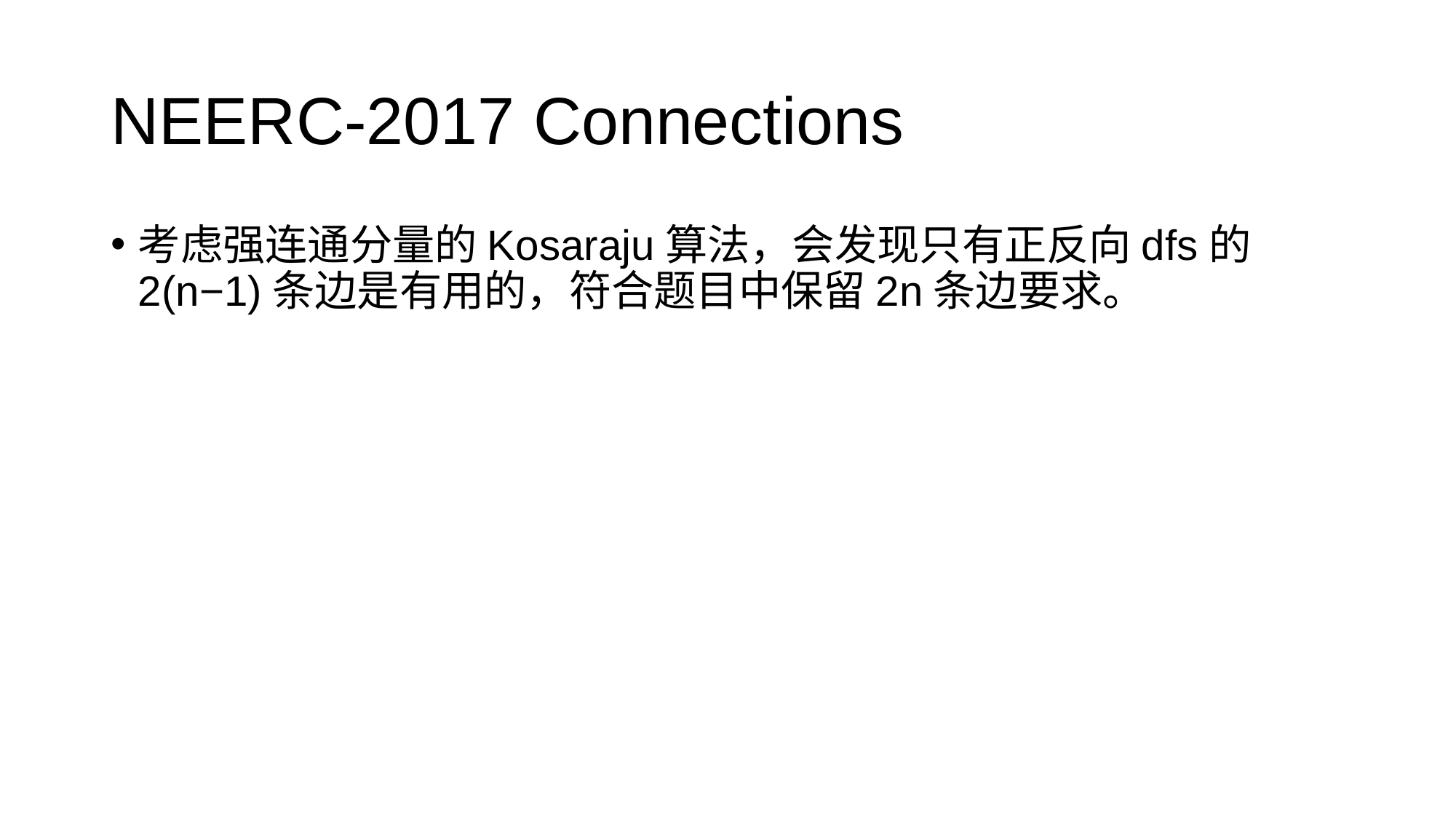

# NEERC-2017 Connections
考虑强连通分量的Kosaraju算法，会发现只有正反向dfs的2(n−1)条边是有用的，符合题目中保留2n条边要求。